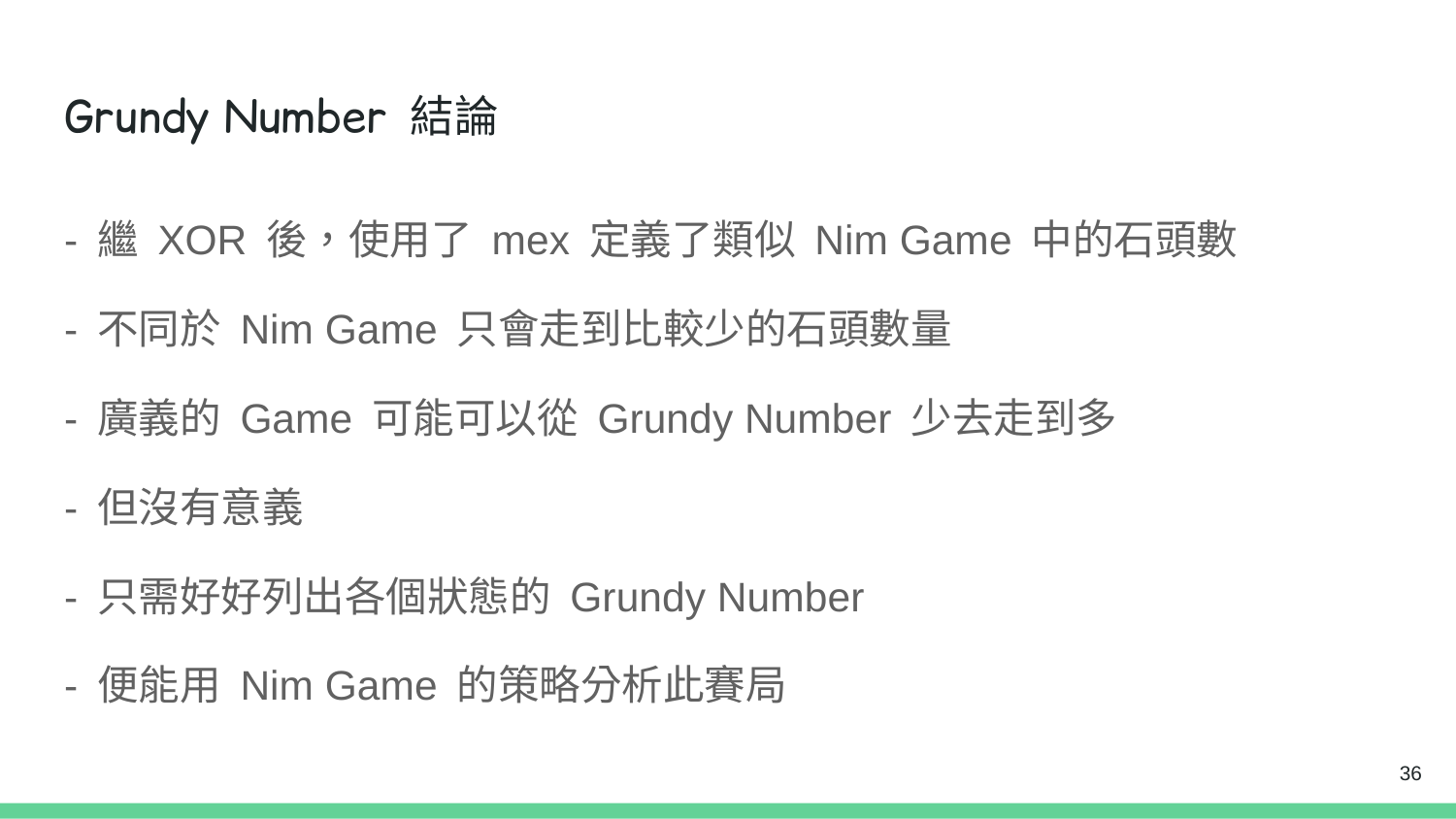

# Grundy Number 結論
- 繼 XOR 後，使用了 mex 定義了類似 Nim Game 中的石頭數
- 不同於 Nim Game 只會走到比較少的石頭數量
- 廣義的 Game 可能可以從 Grundy Number 少去走到多
- 但沒有意義
- 只需好好列出各個狀態的 Grundy Number
- 便能用 Nim Game 的策略分析此賽局
36